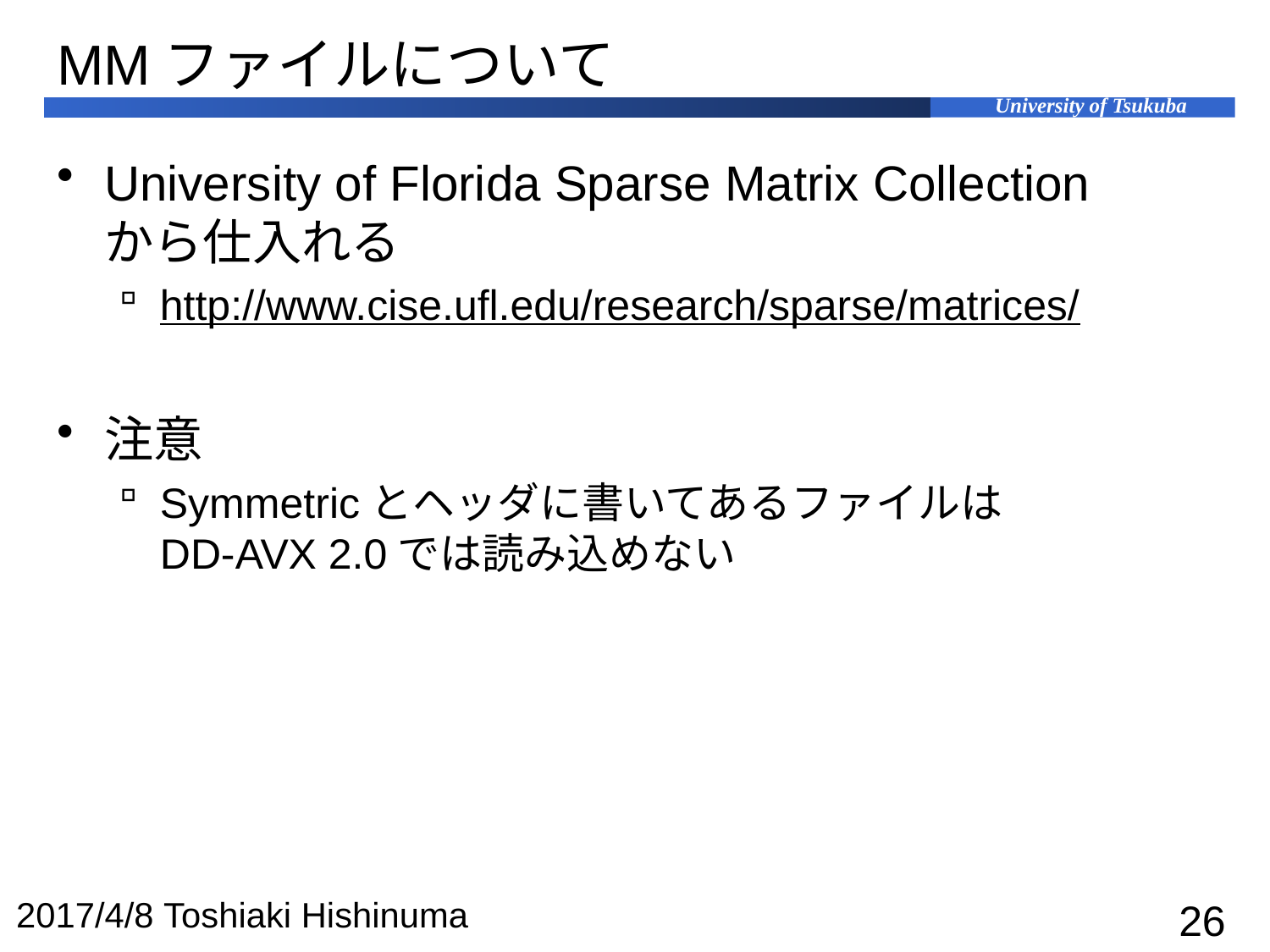

# MMファイルについて
University of Florida Sparse Matrix Collection
から仕入れる
http://www.cise.ufl.edu/research/sparse/matrices/

注意
Symmetricとヘッダに書いてあるファイルは
DD-AVX 2.0では読み込めない
2017/4/8 Toshiaki Hishinuma
26